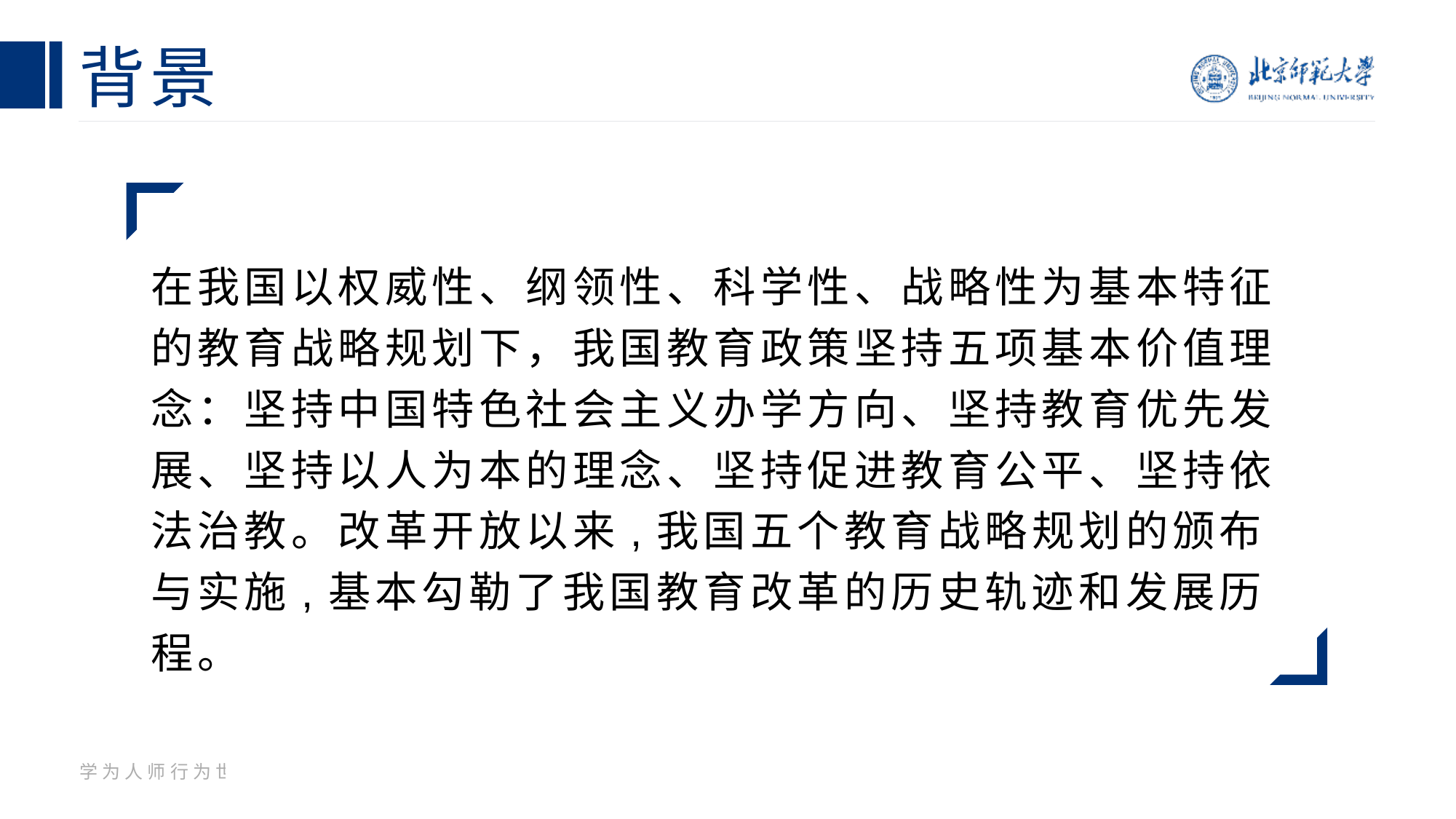

# 背景

在我国以权威性、纲领性、科学性、战略性为基本特征的教育战略规划下，我国教育政策坚持五项基本价值理念：坚持中国特色社会主义办学方向、坚持教育优先发展、坚持以人为本的理念、坚持促进教育公平、坚持依法治教。改革开放以来,我国五个教育战略规划的颁布与实施,基本勾勒了我国教育改革的历史轨迹和发展历程。